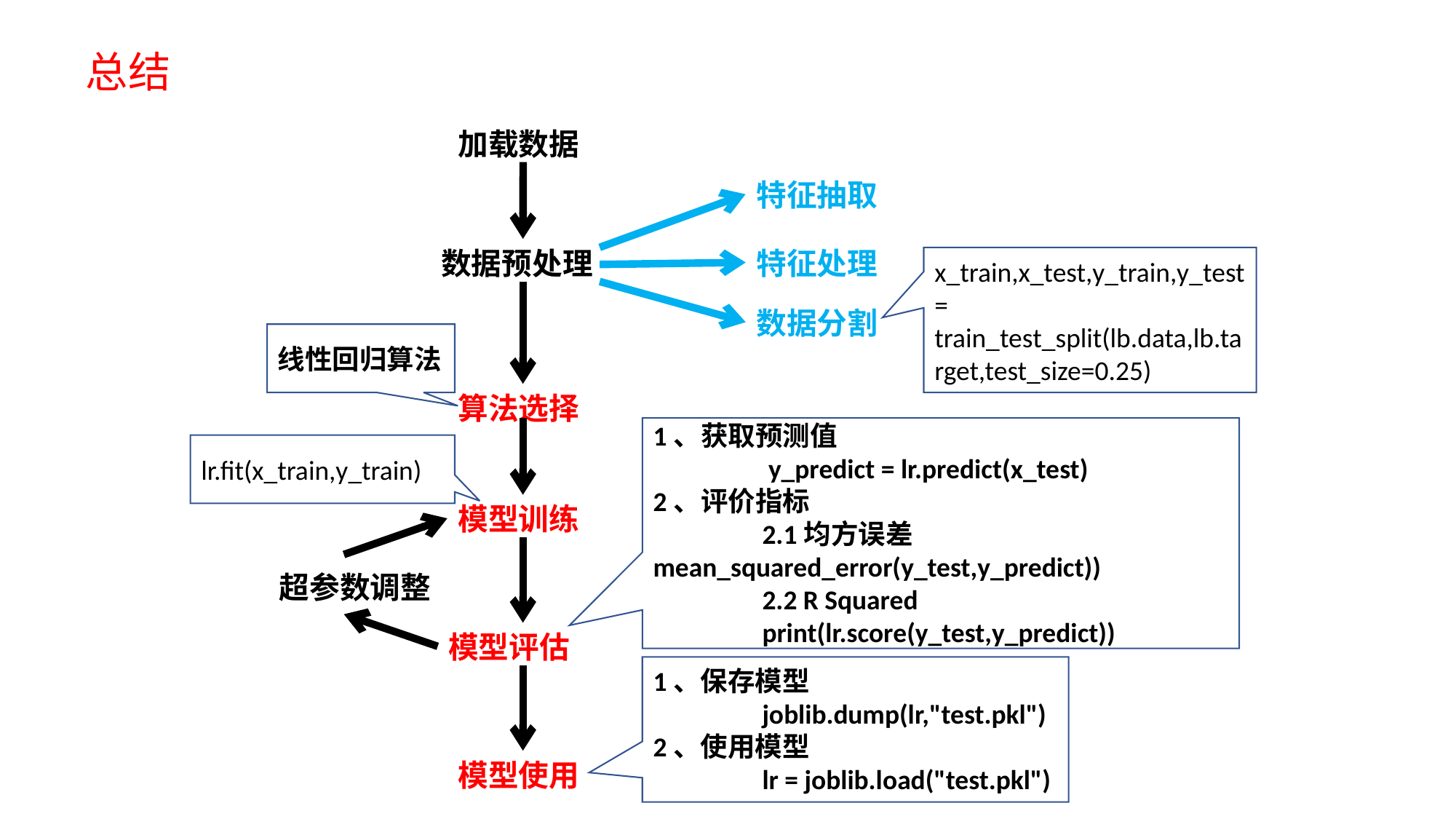

总结
加载数据
特征抽取
数据预处理
特征处理
x_train,x_test,y_train,y_test = train_test_split(lb.data,lb.target,test_size=0.25)
数据分割
线性回归算法
算法选择
1、获取预测值
	 y_predict = lr.predict(x_test)
2、评价指标
	2.1均方误差 		mean_squared_error(y_test,y_predict))
	2.2 R Squared
	print(lr.score(y_test,y_predict))
lr.fit(x_train,y_train)
模型训练
超参数调整
模型评估
1、保存模型
	joblib.dump(lr,"test.pkl")
2、使用模型
	lr = joblib.load("test.pkl")
模型使用